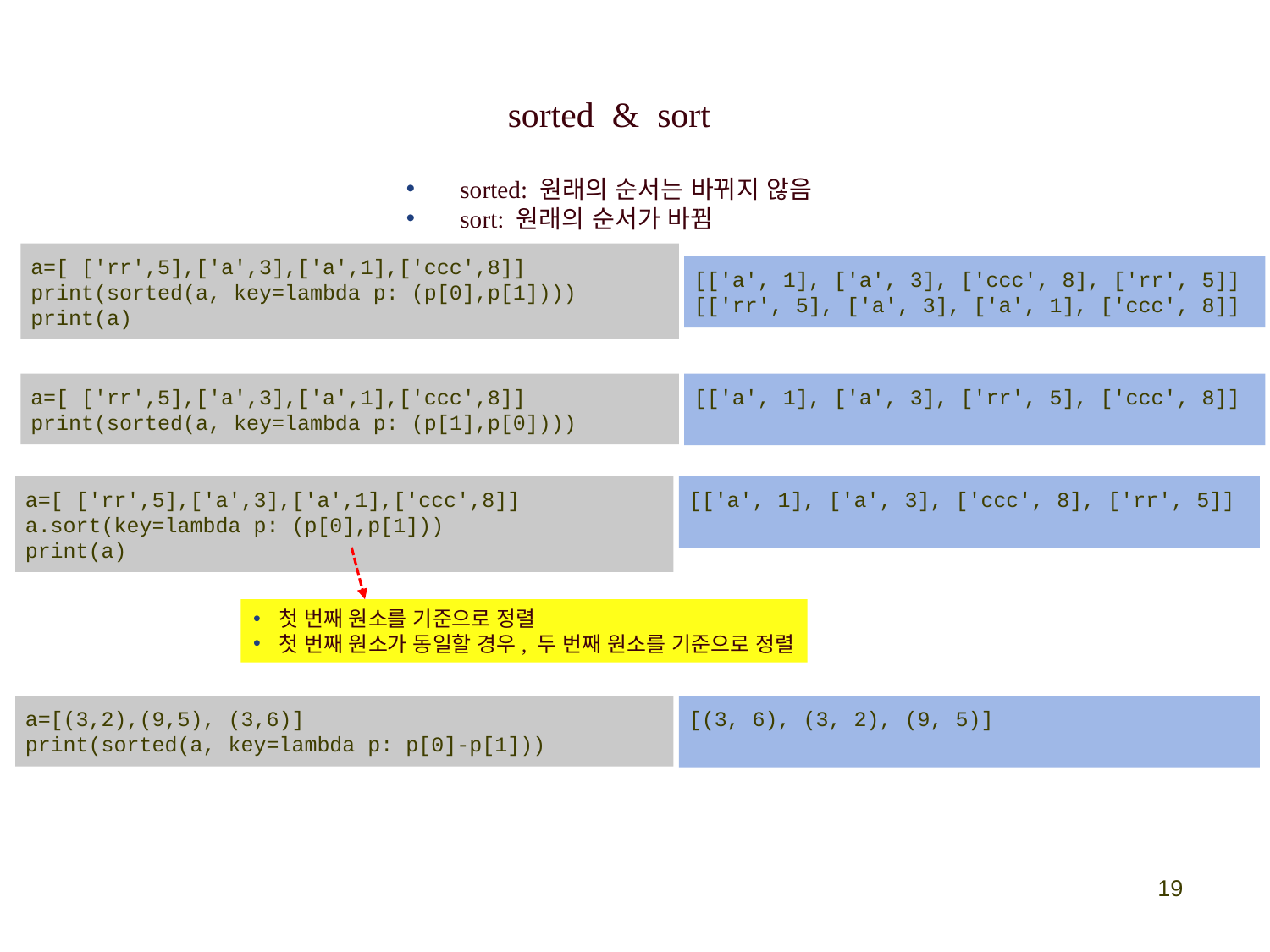

sorted  &  sort
 sorted: 원래의 순서는 바뀌지 않음
 sort: 원래의 순서가 바뀜
a=[ ['rr',5],['a',3],['a',1],['ccc',8]]
print(sorted(a, key=lambda p: (p[0],p[1])))
print(a)
[['a', 1], ['a', 3], ['ccc', 8], ['rr', 5]]
[['rr', 5], ['a', 3], ['a', 1], ['ccc', 8]]
a=[ ['rr',5],['a',3],['a',1],['ccc',8]]
print(sorted(a, key=lambda p: (p[1],p[0])))
[['a', 1], ['a', 3], ['rr', 5], ['ccc', 8]]
a=[ ['rr',5],['a',3],['a',1],['ccc',8]]
a.sort(key=lambda p: (p[0],p[1]))
print(a)
[['a', 1], ['a', 3], ['ccc', 8], ['rr', 5]]
첫 번째 원소를 기준으로 정렬
첫 번째 원소가 동일할 경우, 두 번째 원소를 기준으로 정렬
a=[(3,2),(9,5), (3,6)]
print(sorted(a, key=lambda p: p[0]-p[1]))
[(3, 6), (3, 2), (9, 5)]
19